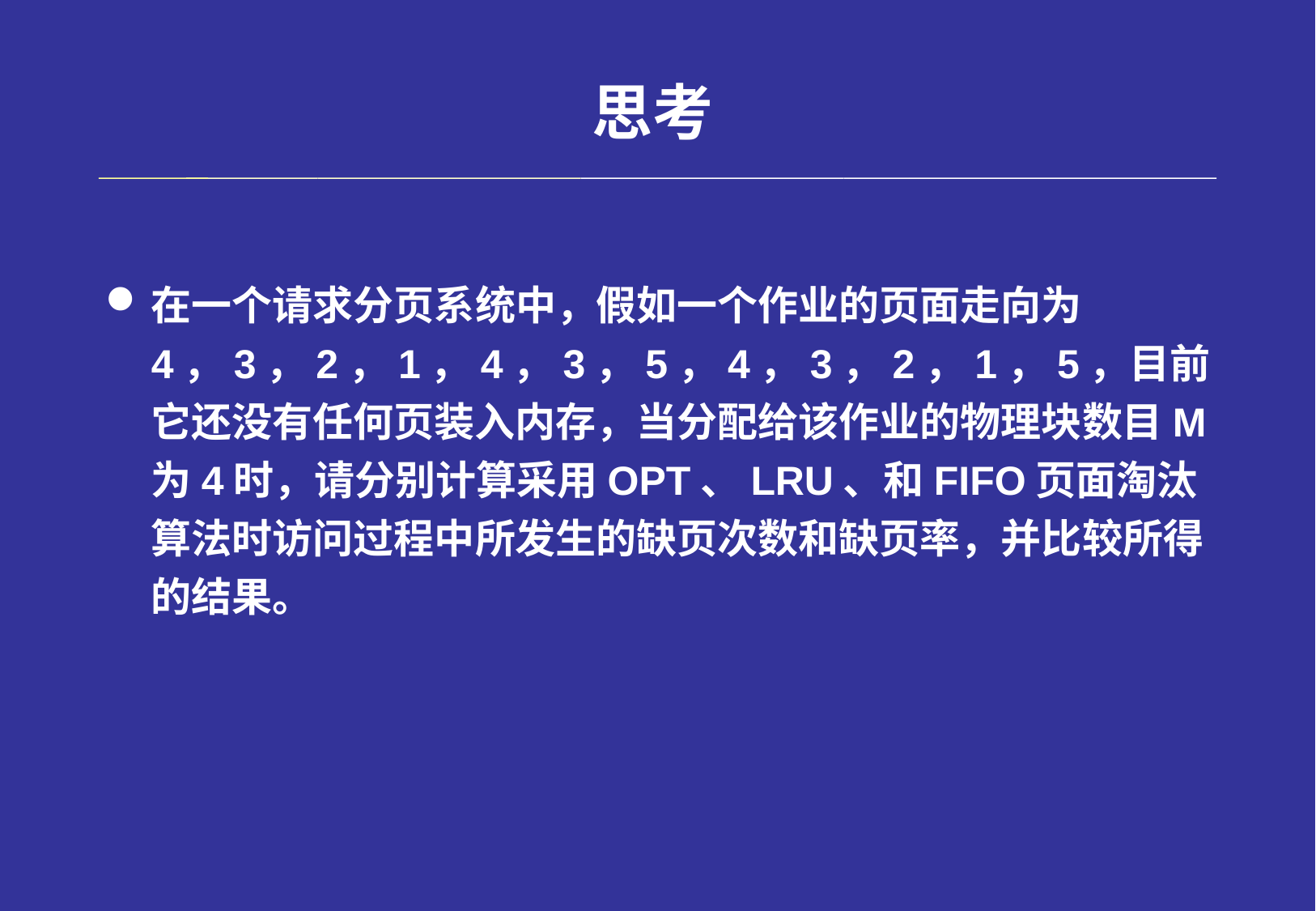

# 思考
在一个请求分页系统中，假如一个作业的页面走向为4，3，2，1，4，3，5，4，3，2，1，5，目前它还没有任何页装入内存，当分配给该作业的物理块数目M为4时，请分别计算采用OPT、LRU、和FIFO页面淘汰算法时访问过程中所发生的缺页次数和缺页率，并比较所得的结果。